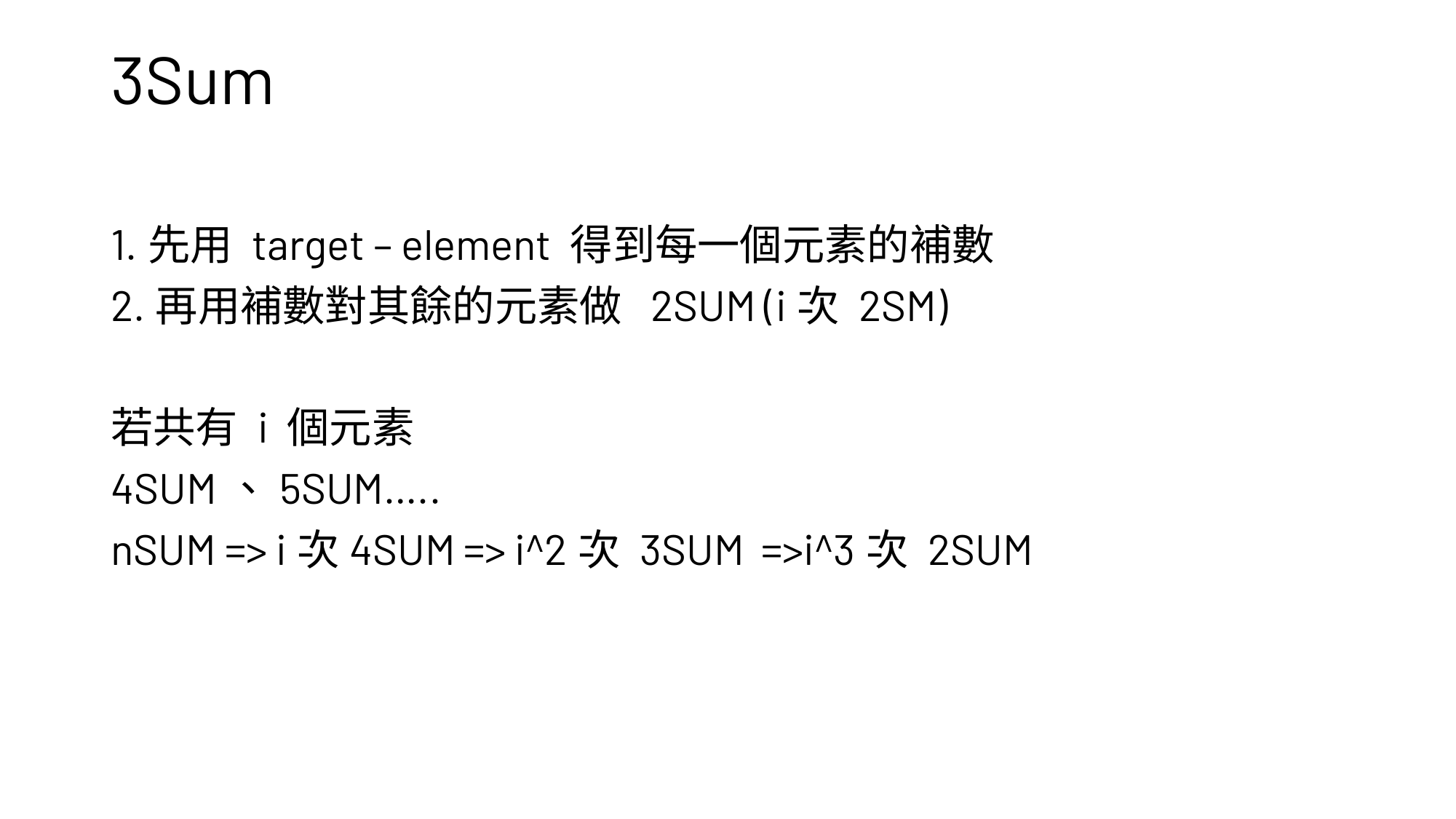

# 3Sum
1.先用 target – element 得到每一個元素的補數
2.再用補數對其餘的元素做  2SUM (i次 2SM)

若共有 i 個元素
4SUM、5SUM…..
nSUM => i次4SUM => i^2次 3SUM  =>i^3次 2SUM